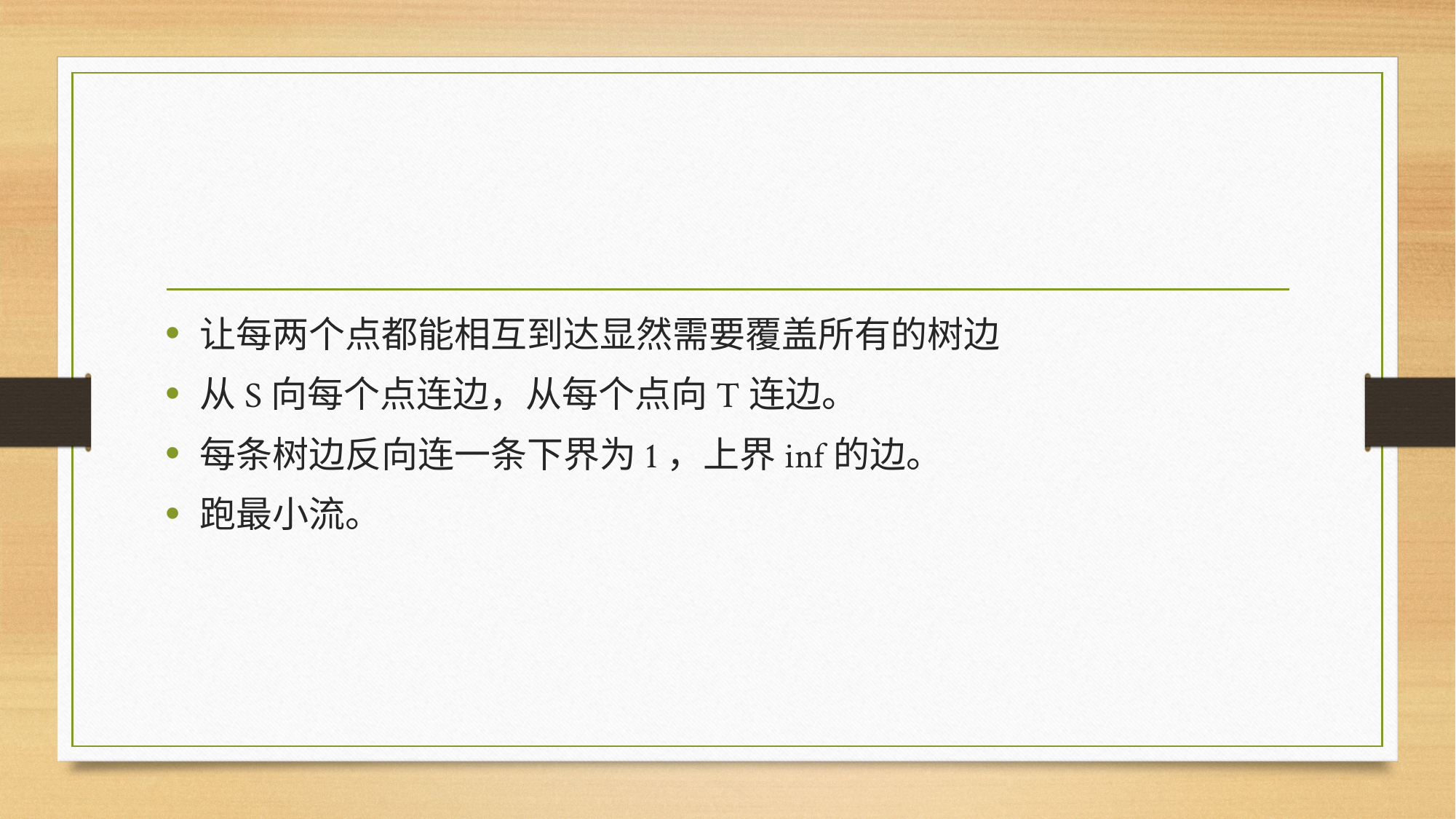

#
让每两个点都能相互到达显然需要覆盖所有的树边
从S向每个点连边，从每个点向T连边。
每条树边反向连一条下界为1，上界inf的边。
跑最小流。